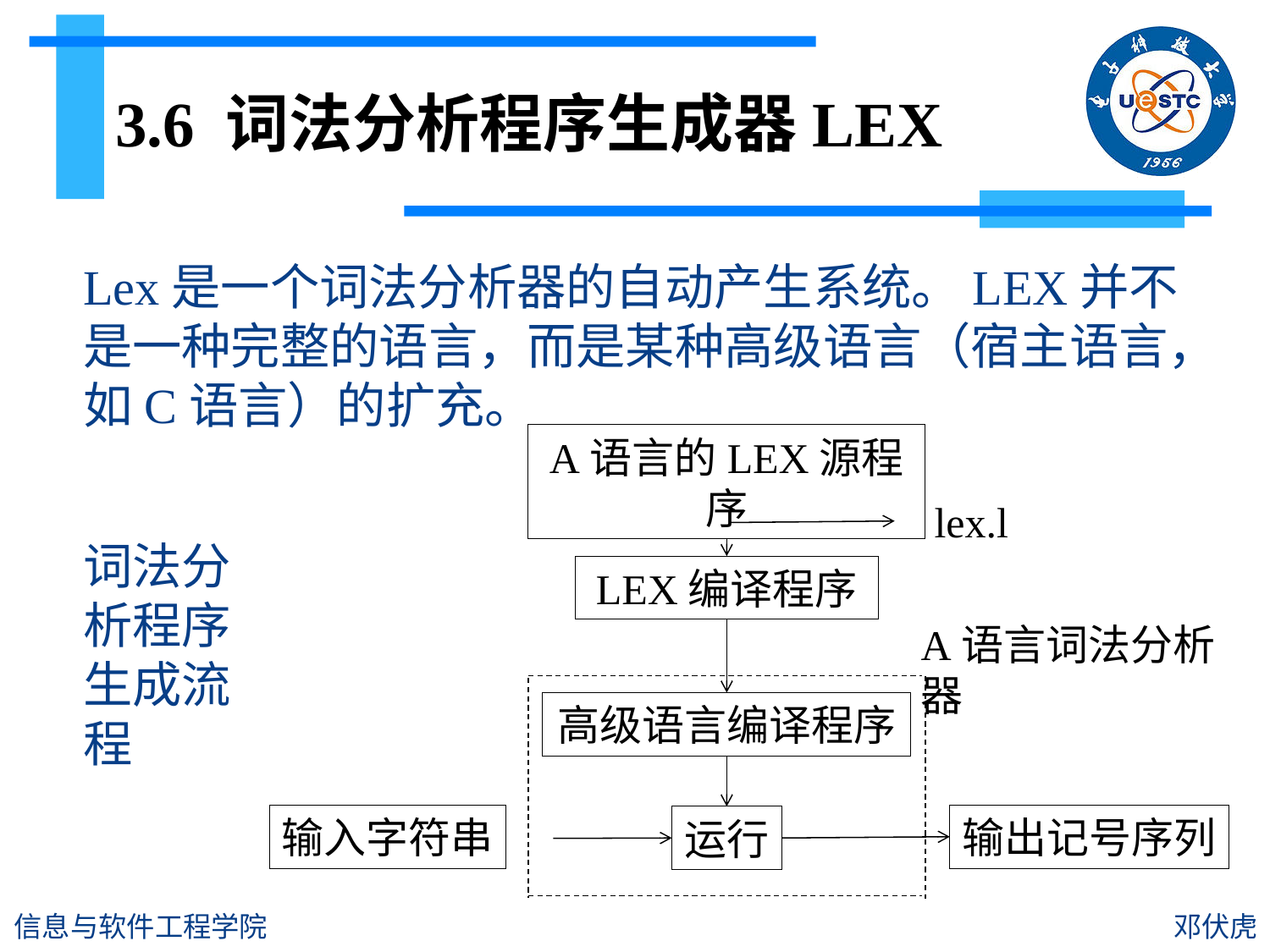

3.6 词法分析程序生成器LEX
Lex是一个词法分析器的自动产生系统。LEX并不是一种完整的语言，而是某种高级语言（宿主语言，如C语言）的扩充。
A语言的LEX源程序
lex.l
LEX编译程序
A语言词法分析器
高级语言编译程序
输入字符串
输出记号序列
运行
词法分析程序生成流程
69
信息与软件工程学院
邓伏虎